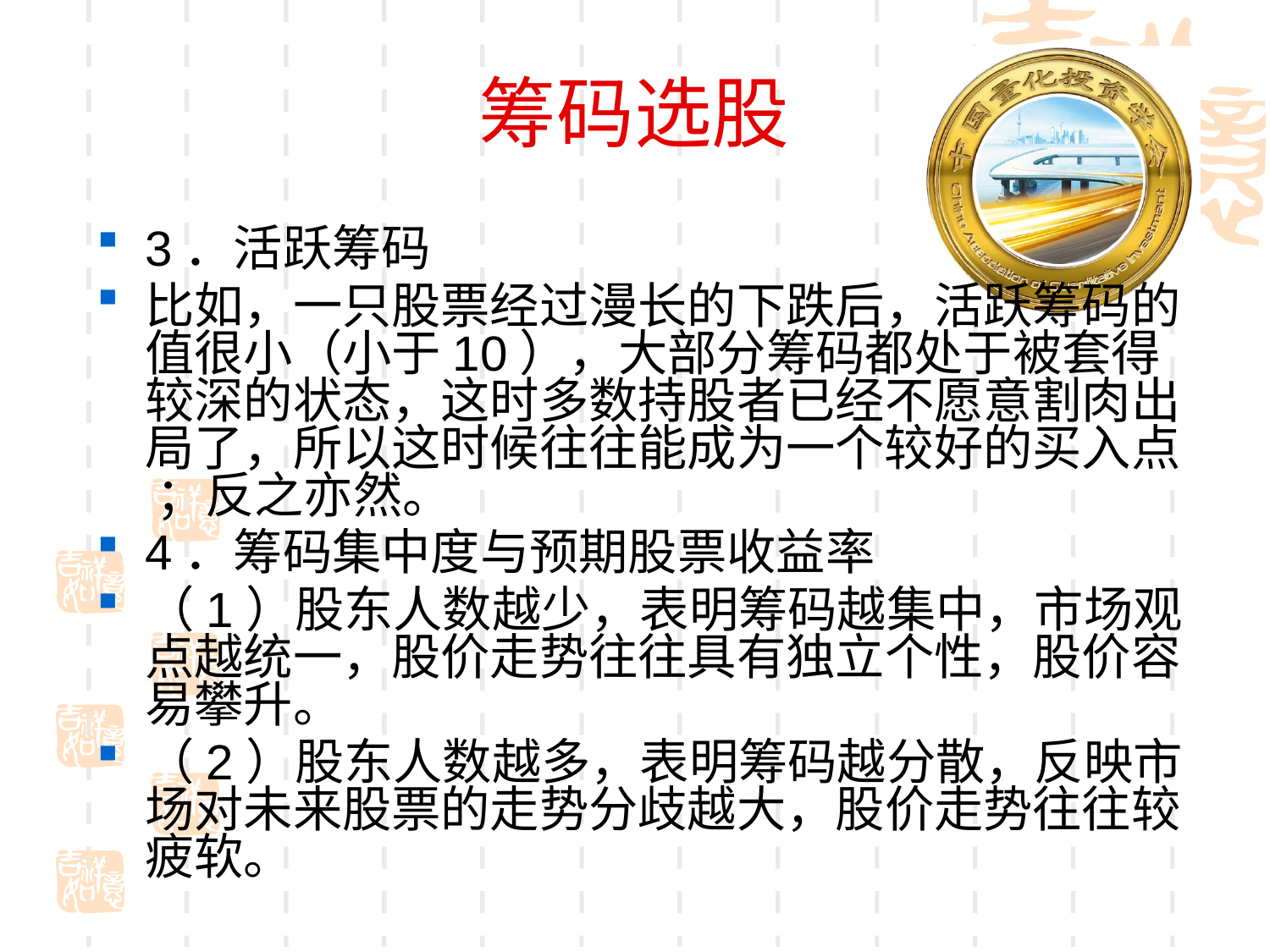

# 筹码选股
3．活跃筹码
比如，一只股票经过漫长的下跌后，活跃筹码的值很小（小于10），大部分筹码都处于被套得较深的状态，这时多数持股者已经不愿意割肉出局了，所以这时候往往能成为一个较好的买入点 ；反之亦然。
4．筹码集中度与预期股票收益率
（1）股东人数越少，表明筹码越集中，市场观点越统一，股价走势往往具有独立个性，股价容易攀升。
（2）股东人数越多，表明筹码越分散，反映市场对未来股票的走势分歧越大，股价走势往往较疲软。